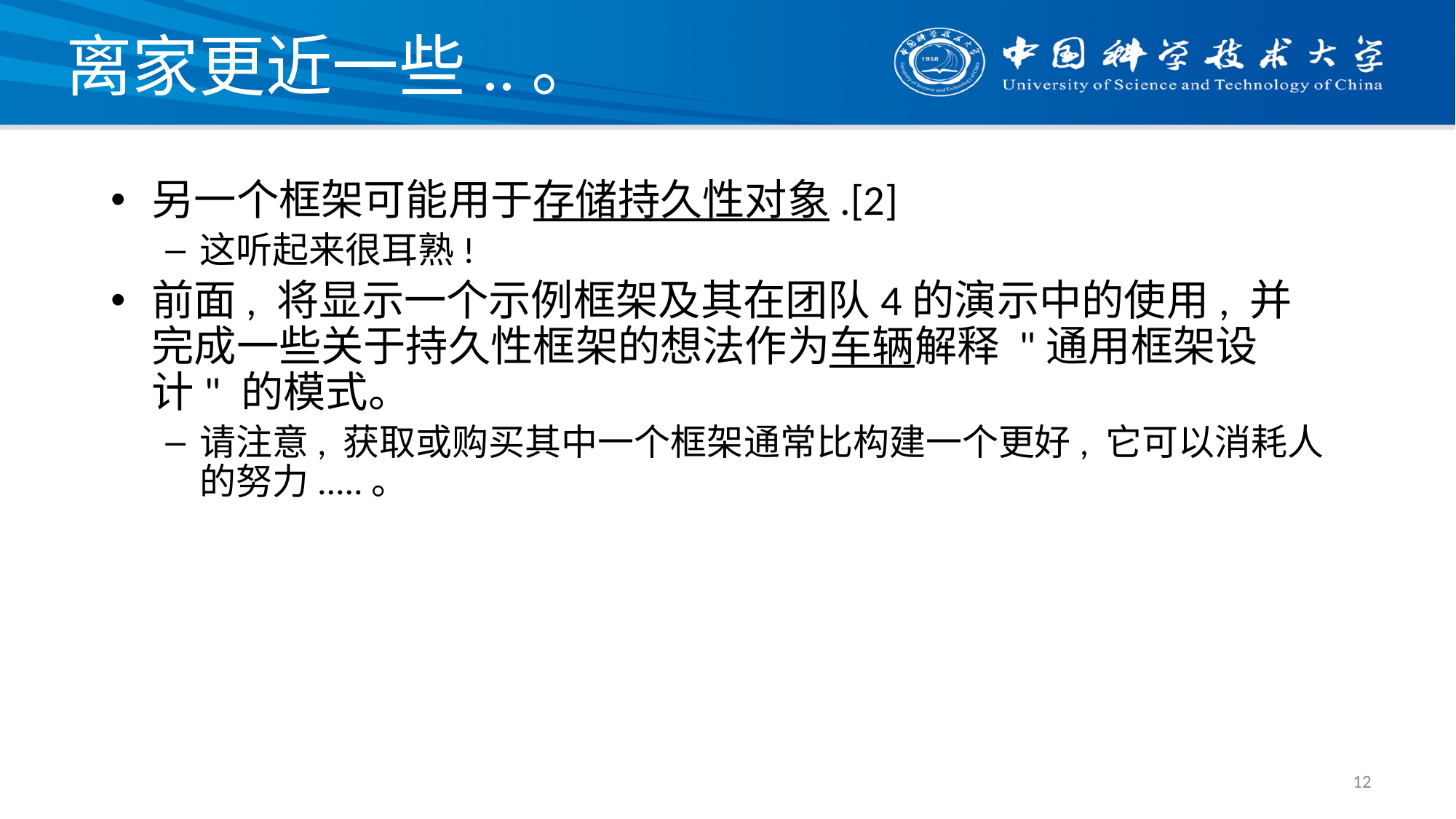

# 离家更近一些..。
另一个框架可能用于存储持久性对象.[2]
这听起来很耳熟!
前面, 将显示一个示例框架及其在团队4的演示中的使用, 并完成一些关于持久性框架的想法作为车辆解释 "通用框架设计" 的模式。
请注意, 获取或购买其中一个框架通常比构建一个更好, 它可以消耗人的努力.....。

12